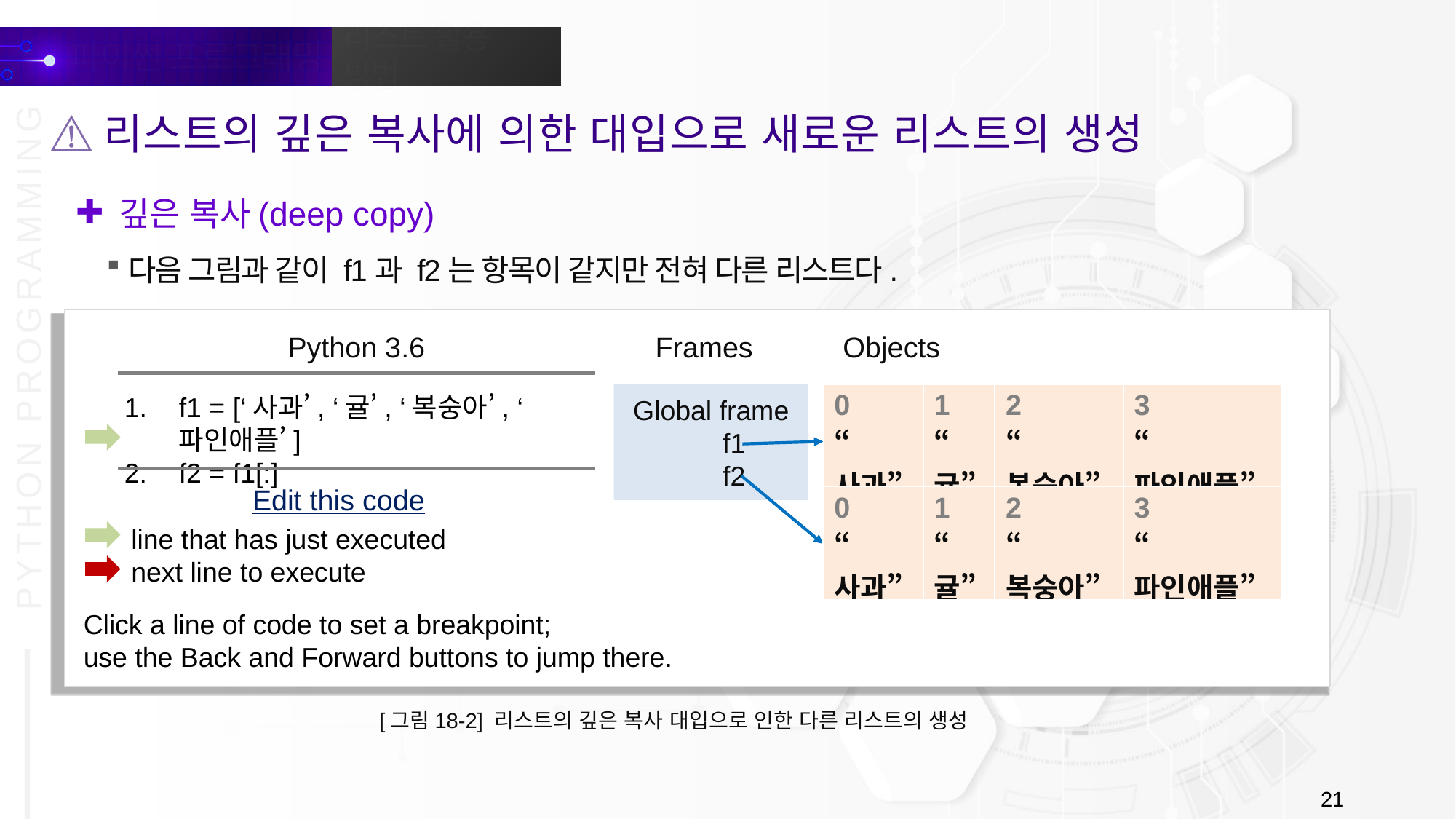

리스트의 깊은 복사에 의한 대입으로 새로운 리스트의 생성
깊은 복사(deep copy)
다음 그림과 같이 f1과 f2는 항목이 같지만 전혀 다른 리스트다.

Python 3.6
Frames
Objects
Global frame
      f1
      f2
| 0 “사과” | 1 “귤” | 2 “복숭아” | 3 “파인애플” |
| --- | --- | --- | --- |
f1 = [‘사과’, ‘귤’, ‘복숭아’, ‘파인애플’]
f2 = f1[:]

Edit this code
| 0 “사과” | 1 “귤” | 2 “복숭아” | 3 “파인애플” |
| --- | --- | --- | --- |
line that has just executed
next line to execute

Click a line of code to set a breakpoint;
use the Back and Forward buttons to jump there.
[그림18-2] 리스트의 깊은 복사 대입으로 인한 다른 리스트의 생성
21